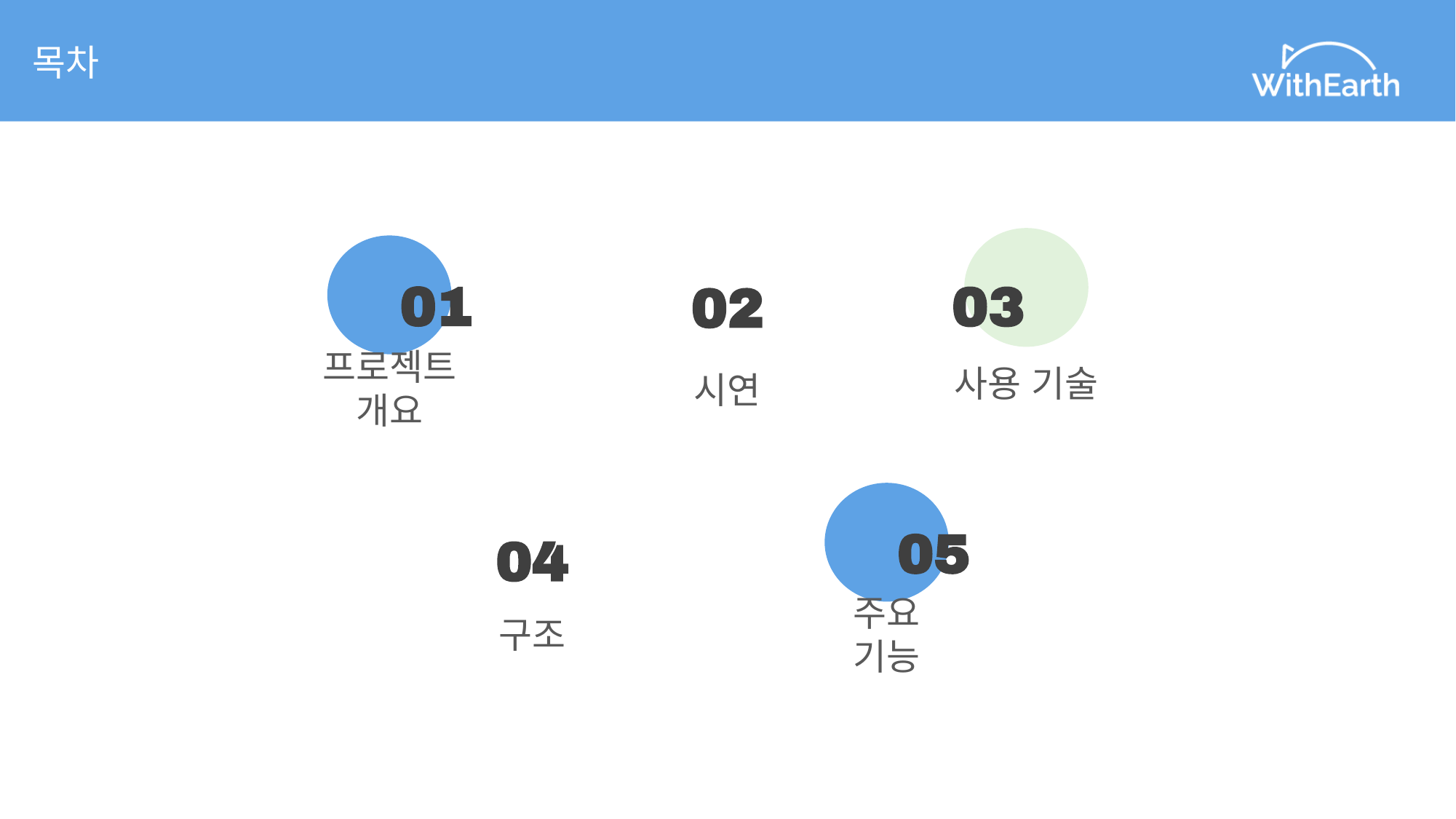

목차

01
03
02
사용 기술
프로젝트 개요
시연

05
04
구조
주요 기능